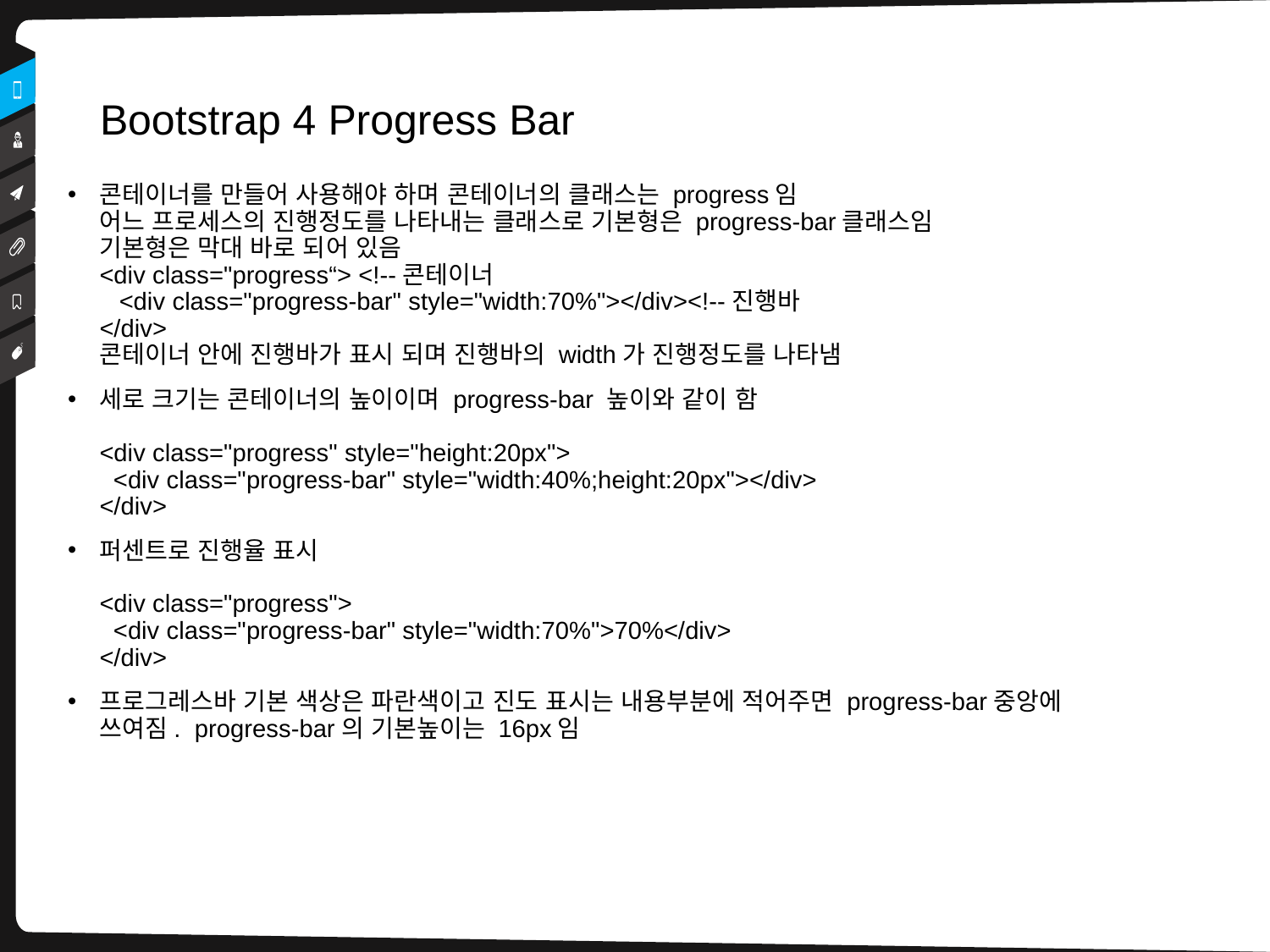

# Bootstrap 4 Progress Bar
콘테이너를 만들어 사용해야 하며 콘테이너의 클래스는 progress임
어느 프로세스의 진행정도를 나타내는 클래스로 기본형은 progress-bar클래스임
기본형은 막대 바로 되어 있음
<div class="progress“> <!--콘테이너
  <div class="progress-bar" style="width:70%"></div><!--진행바
</div>
콘테이너 안에 진행바가 표시 되며 진행바의 width가 진행정도를 나타냄
세로 크기는 콘테이너의 높이이며 progress-bar 높이와 같이 함
<div class="progress" style="height:20px">
  <div class="progress-bar" style="width:40%;height:20px"></div>
</div>
퍼센트로 진행율 표시
<div class="progress">
  <div class="progress-bar" style="width:70%">70%</div>
</div>
프로그레스바 기본 색상은 파란색이고 진도 표시는 내용부분에 적어주면 progress-bar중앙에
쓰여짐.  progress-bar의 기본높이는 16px임